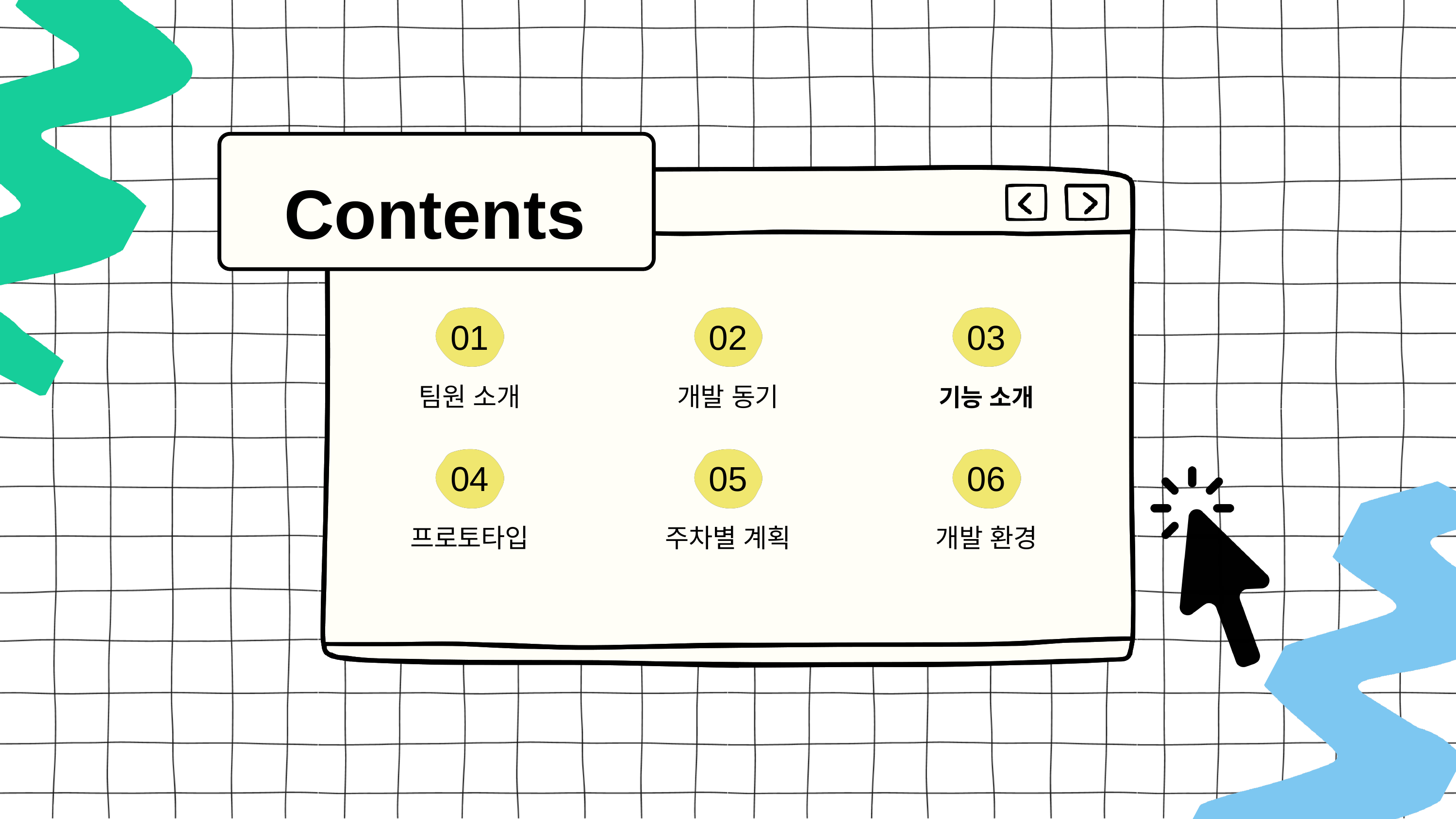

Contents

01
02
03
팀원 소개
개발 동기
기능 소개

04
05
06

프로토타입
주차별 계획
개발 환경